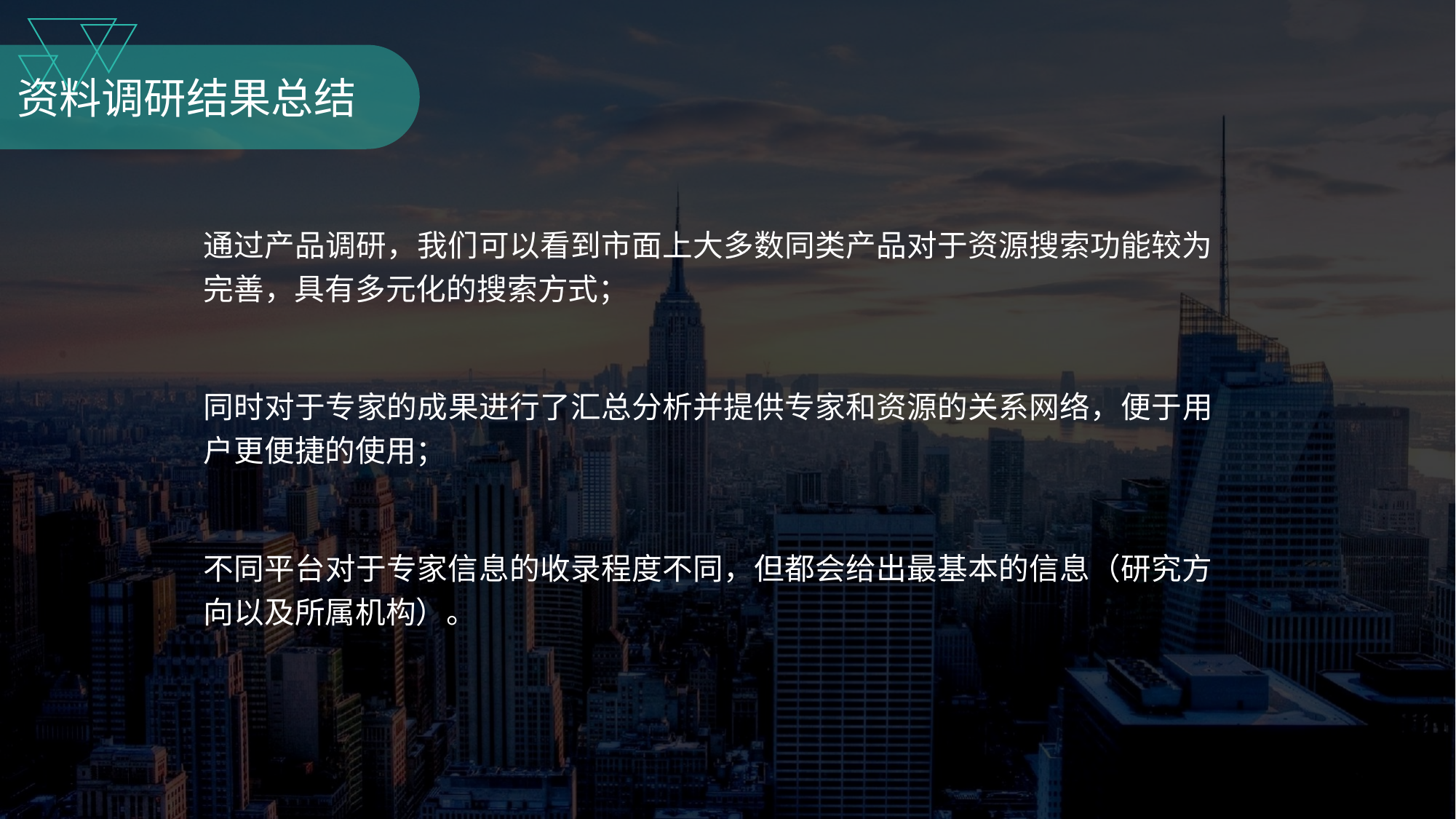

资料调研结果总结
通过产品调研，我们可以看到市面上大多数同类产品对于资源搜索功能较为完善，具有多元化的搜索方式；

同时对于专家的成果进行了汇总分析并提供专家和资源的关系网络，便于用户更便捷的使用；

不同平台对于专家信息的收录程度不同，但都会给出最基本的信息（研究方向以及所属机构）。